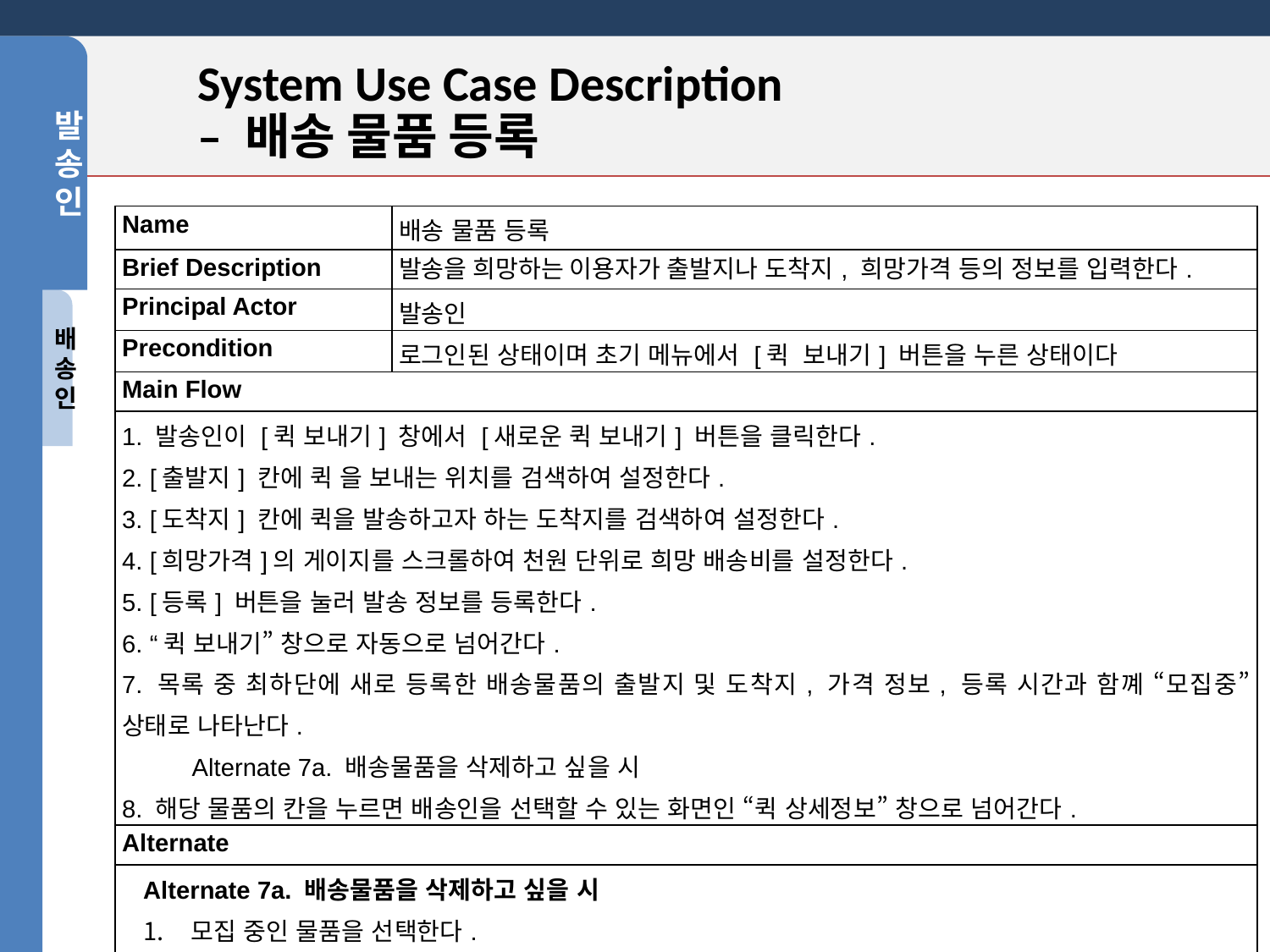

발송인
System Use Case Description
– 배송 물품 등록
| Name | 배송 물품 등록 |
| --- | --- |
| Brief Description | 발송을 희망하는 이용자가 출발지나 도착지, 희망가격 등의 정보를 입력한다. |
| Principal Actor | 발송인 |
| Precondition | 로그인된 상태이며 초기 메뉴에서 [퀵 보내기] 버튼을 누른 상태이다 |
| Main Flow |  |
| 1. 발송인이 [퀵 보내기] 창에서 [새로운 퀵 보내기] 버튼을 클릭한다. 2. [출발지] 칸에 퀵 을 보내는 위치를 검색하여 설정한다. 3. [도착지] 칸에 퀵을 발송하고자 하는 도착지를 검색하여 설정한다. 4. [희망가격]의 게이지를 스크롤하여 천원 단위로 희망 배송비를 설정한다. 5. [등록] 버튼을 눌러 발송 정보를 등록한다. 6. “퀵 보내기” 창으로 자동으로 넘어간다. 7. 목록 중 최하단에 새로 등록한 배송물품의 출발지 및 도착지, 가격 정보, 등록 시간과 함꼐 “모집중” 상태로 나타난다. Alternate 7a. 배송물품을 삭제하고 싶을 시 8. 해당 물품의 칸을 누르면 배송인을 선택할 수 있는 화면인 “퀵 상세정보” 창으로 넘어간다. |  |
| Alternate |  |
| Alternate 7a. 배송물품을 삭제하고 싶을 시 모집 중인 물품을 선택한다. [이 화물 운송 요청 삭제]를 탭한다. 삭제가 완료된다. |  |
배송인